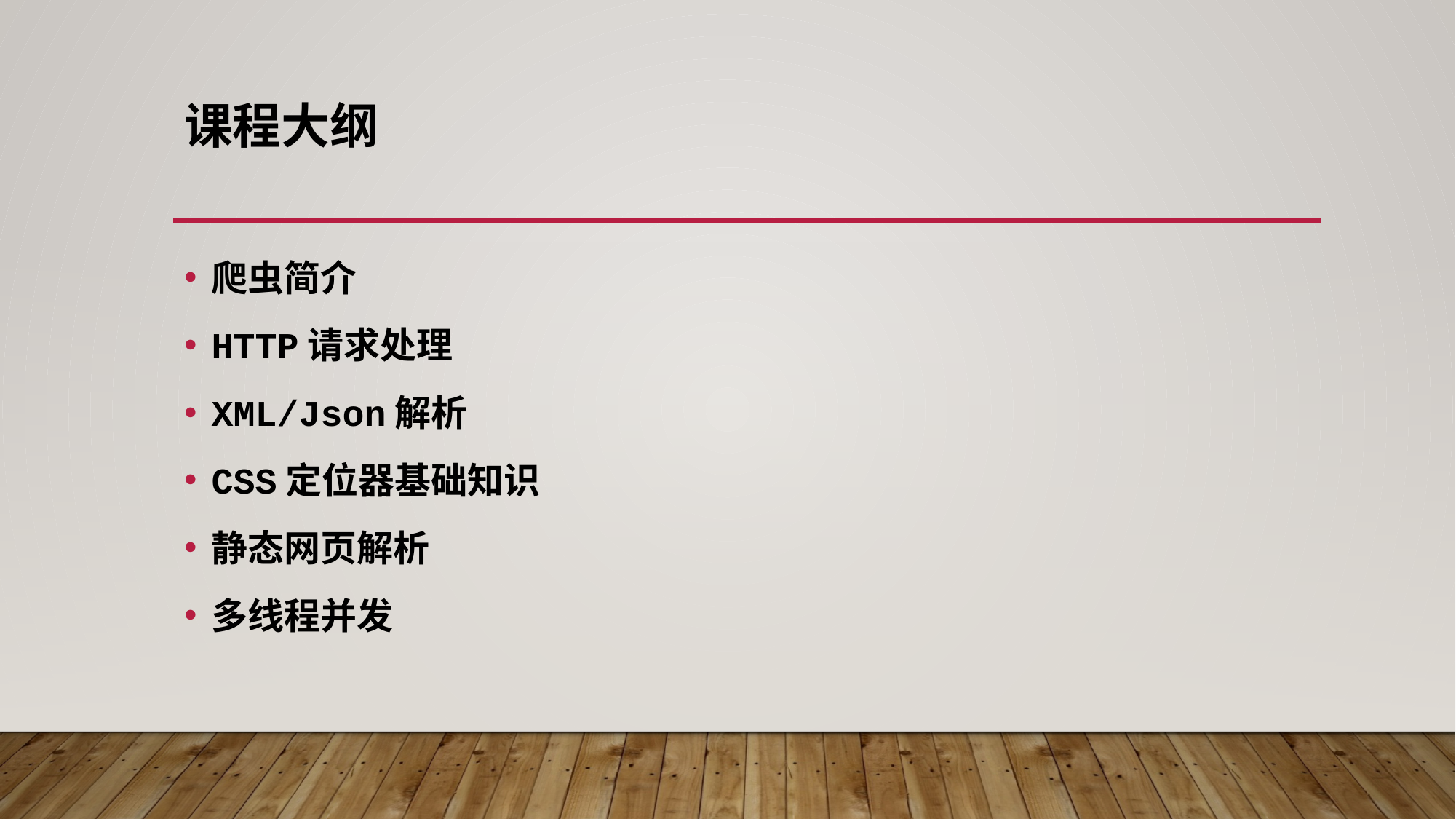

# 课程大纲
爬虫简介
HTTP请求处理
XML/Json解析
CSS定位器基础知识
静态网页解析
多线程并发